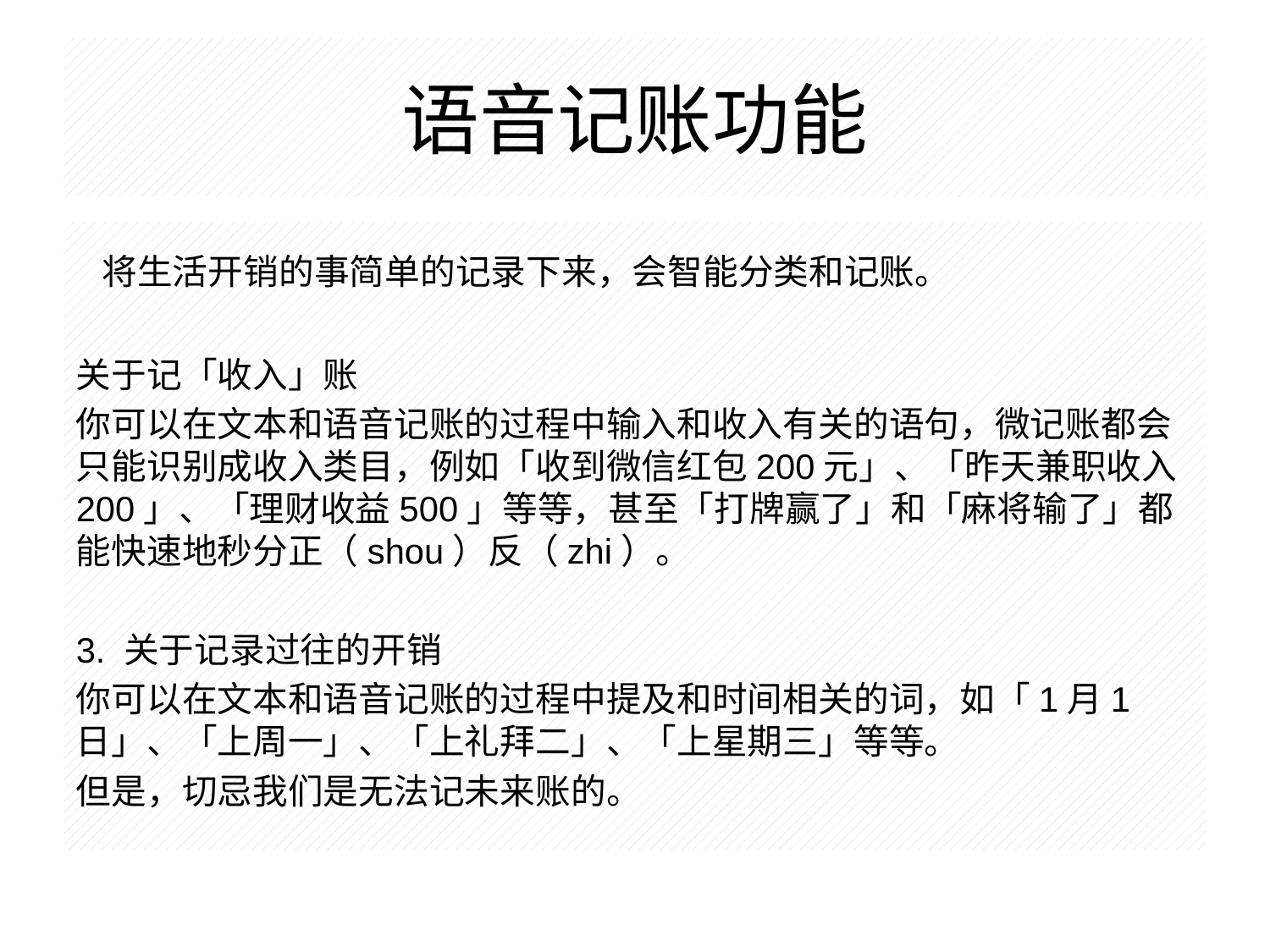

# 语音记账功能
 将生活开销的事简单的记录下来，会智能分类和记账。

关于记「收入」账
你可以在文本和语音记账的过程中输入和收入有关的语句，微记账都会只能识别成收入类目，例如「收到微信红包200元」、「昨天兼职收入200」、「理财收益500」等等，甚至「打牌赢了」和「麻将输了」都能快速地秒分正（shou）反（zhi）。

3. 关于记录过往的开销
你可以在文本和语音记账的过程中提及和时间相关的词，如「1月1日」、「上周一」、「上礼拜二」、「上星期三」等等。
但是，切忌我们是无法记未来账的。